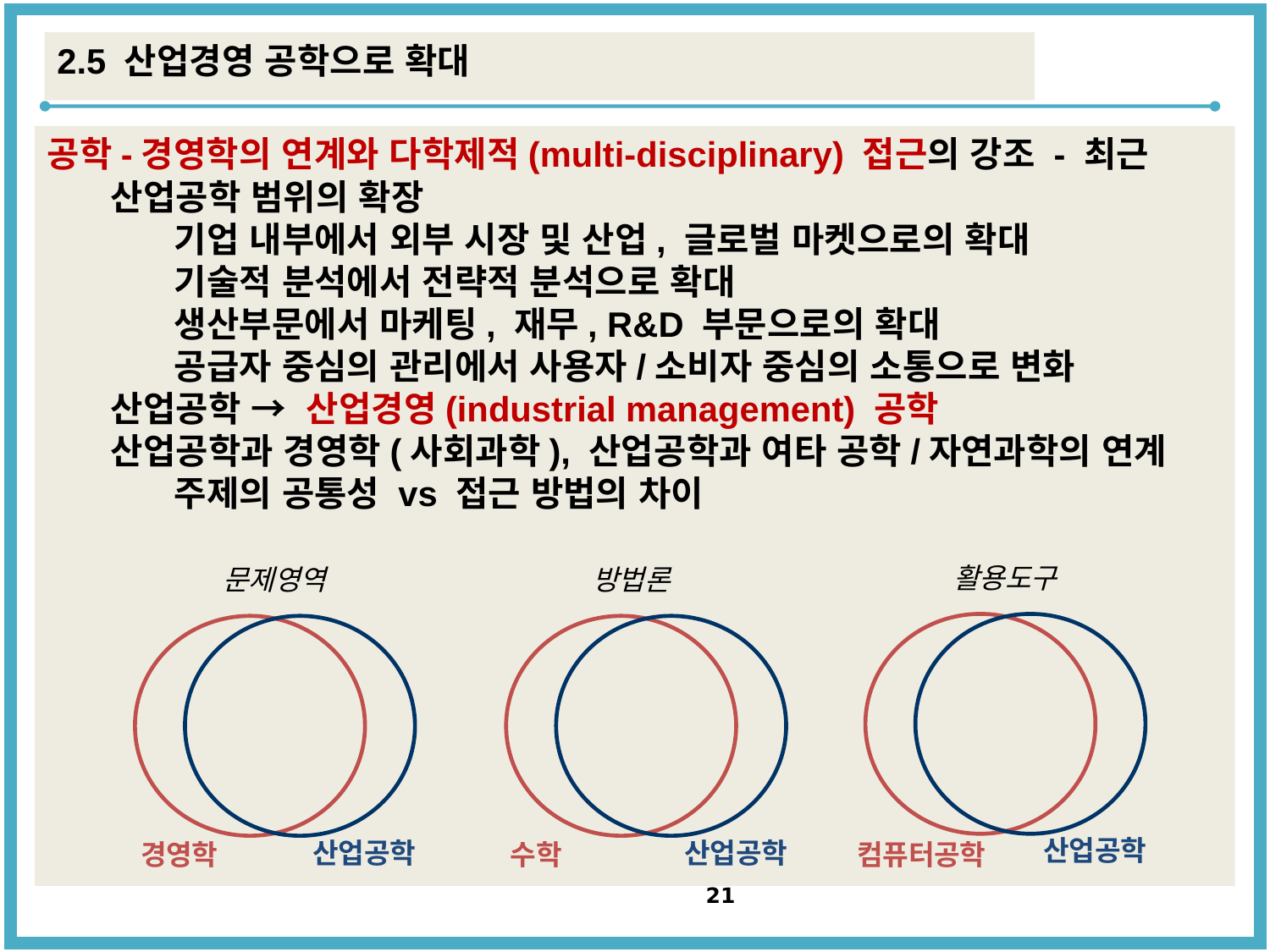

2.5 산업경영 공학으로 확대
공학-경영학의 연계와 다학제적(multi-disciplinary) 접근의 강조 - 최근
산업공학 범위의 확장
기업 내부에서 외부 시장 및 산업, 글로벌 마켓으로의 확대
기술적 분석에서 전략적 분석으로 확대
생산부문에서 마케팅, 재무, R&D 부문으로의 확대
공급자 중심의 관리에서 사용자/소비자 중심의 소통으로 변화
산업공학 →  산업경영(industrial management) 공학
산업공학과 경영학(사회과학), 산업공학과 여타 공학/자연과학의 연계
주제의 공통성 vs 접근 방법의 차이
활용도구
문제영역
방법론

산업공학
산업공학
산업공학
경영학
수학
컴퓨터공학